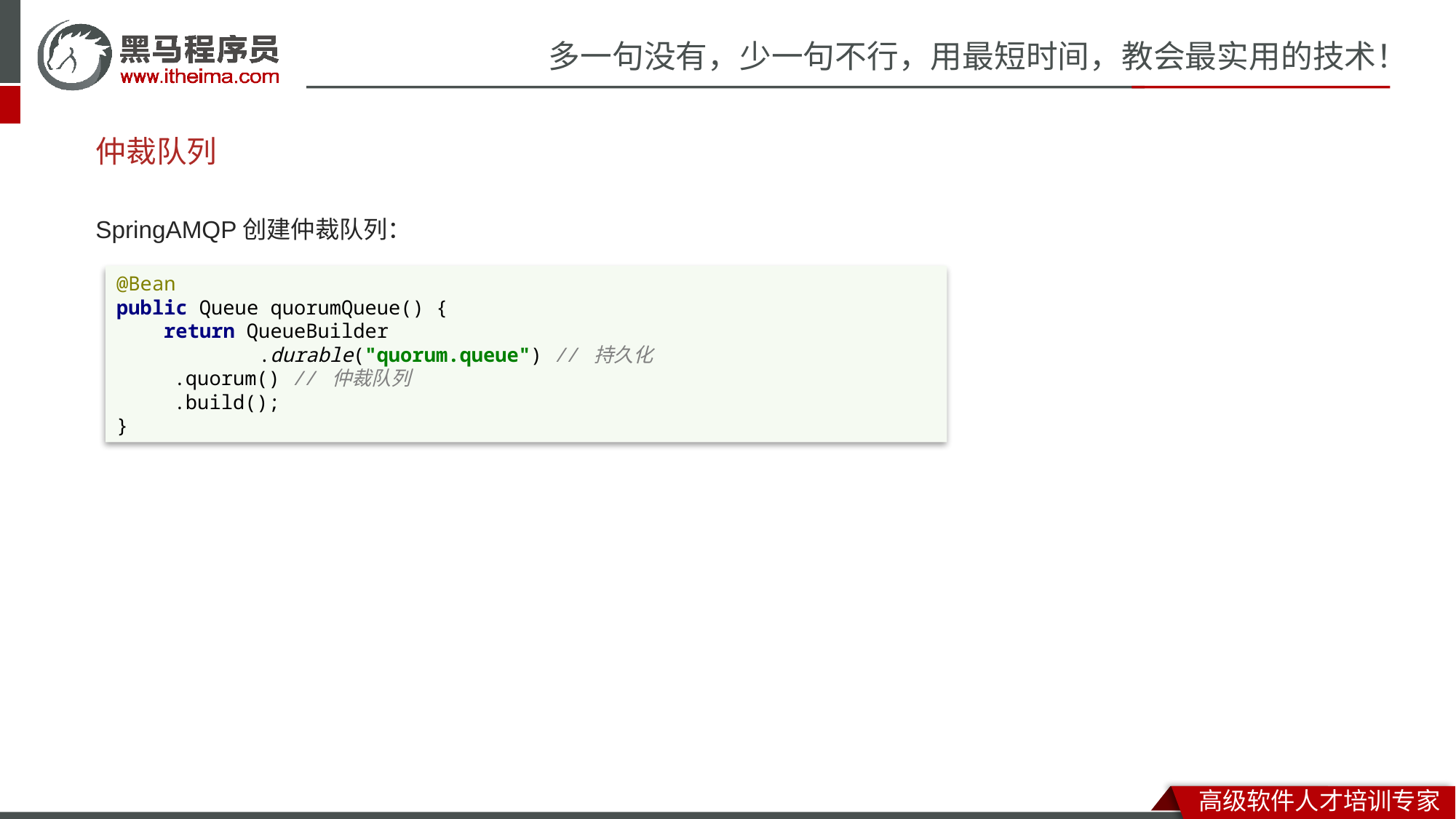

# 仲裁队列
SpringAMQP创建仲裁队列：
@Bean
public Queue quorumQueue() {
    return QueueBuilder
            .durable("quorum.queue") // 持久化
            .quorum() // 仲裁队列
            .build();
}